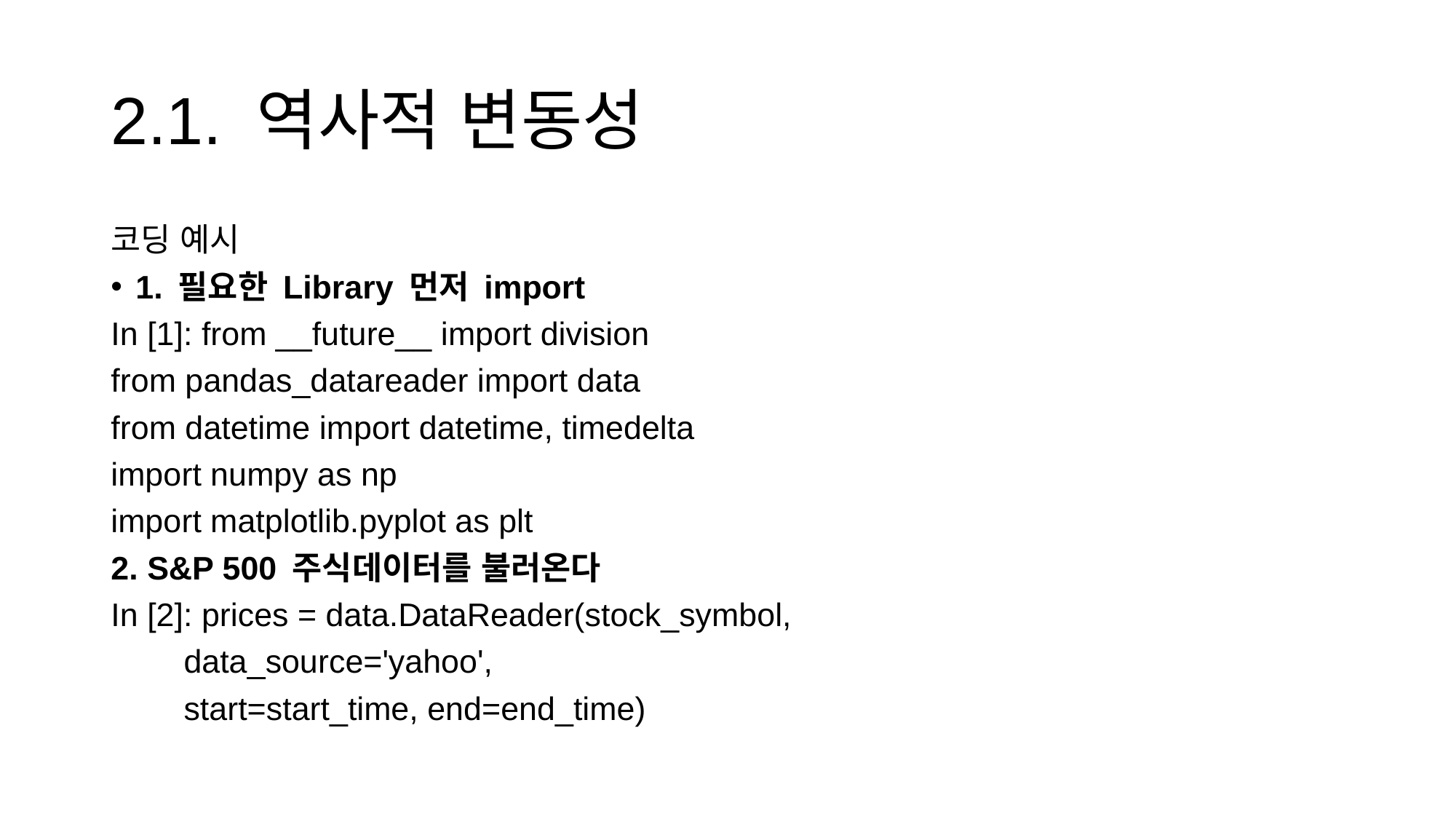

# 2.1. 역사적 변동성
코딩 예시
1. 필요한 Library 먼저 import
In [1]: from __future__ import division
from pandas_datareader import data
from datetime import datetime, timedelta
import numpy as np
import matplotlib.pyplot as plt
2. S&P 500 주식데이터를 불러온다
In [2]: prices = data.DataReader(stock_symbol,
        data_source='yahoo',
        start=start_time, end=end_time)